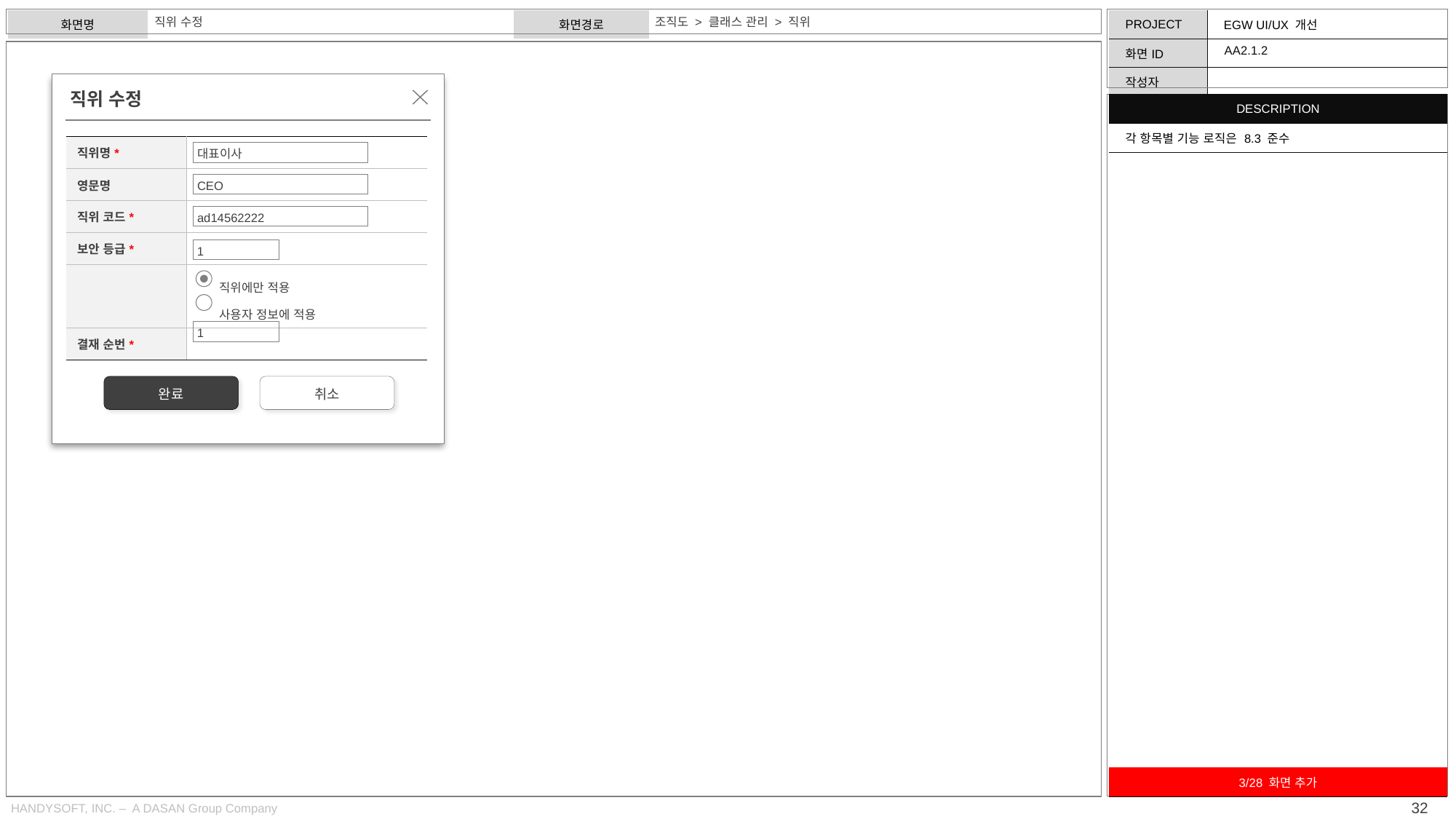

직위 수정
조직도 > 클래스 관리 > 직위
AA2.1.2

직위 수정

| DESCRIPTION |
| --- |
| 각 항목별 기능 로직은 8.3 준수 |
| 직위명\* |  |
| --- | --- |
| 영문명 |  |
| 직위 코드\* |  |
| 보안 등급\* |  |
|  | 직위에만 적용 사용자 정보에 적용 |
| 결재 순번\* |  |
대표이사
CEO
ad14562222
1

1
완료
취소
| 3/28 화면 추가 |
| --- |